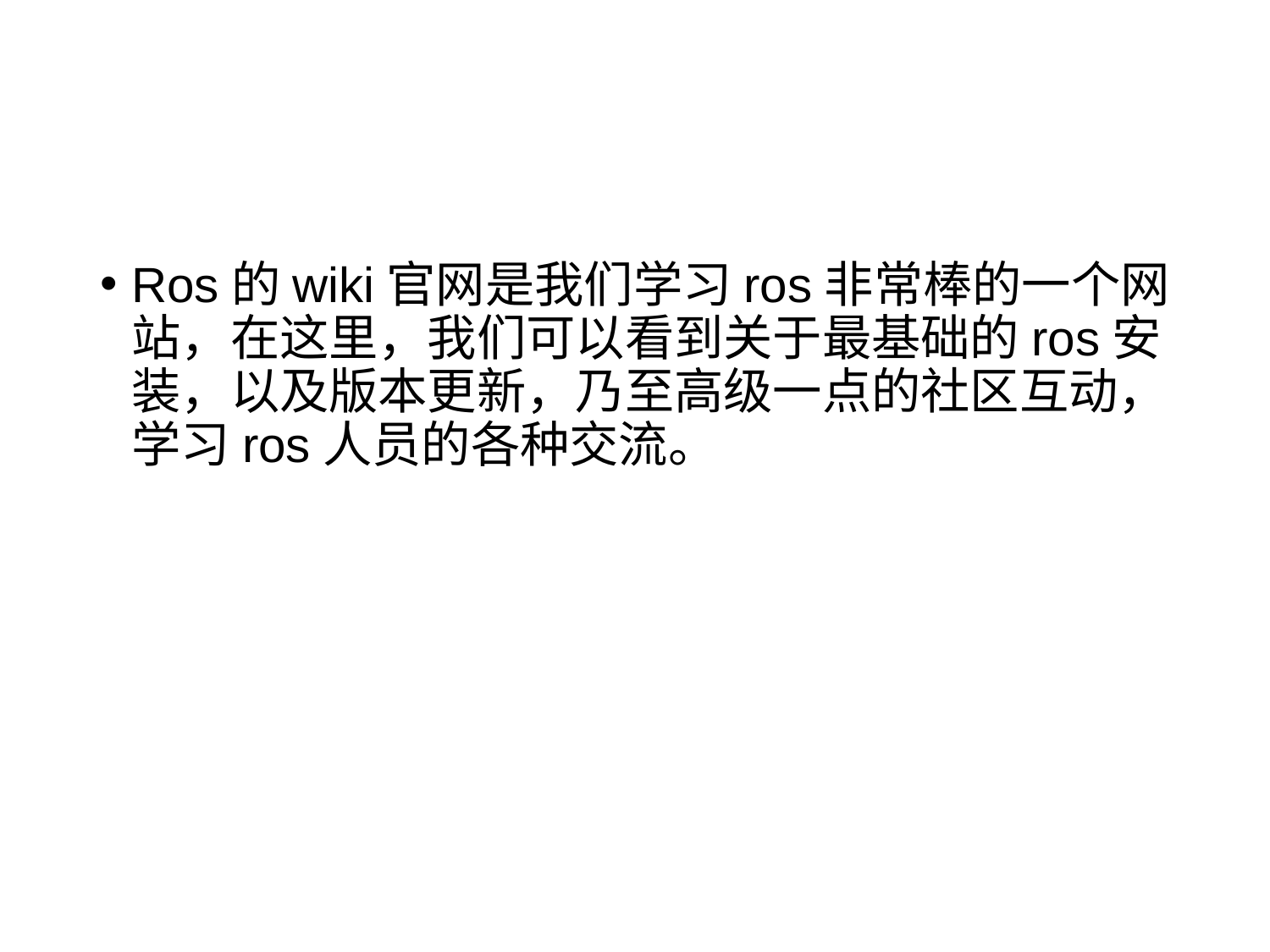

#
Ros的wiki官网是我们学习ros非常棒的一个网站，在这里，我们可以看到关于最基础的ros安装，以及版本更新，乃至高级一点的社区互动，学习ros人员的各种交流。